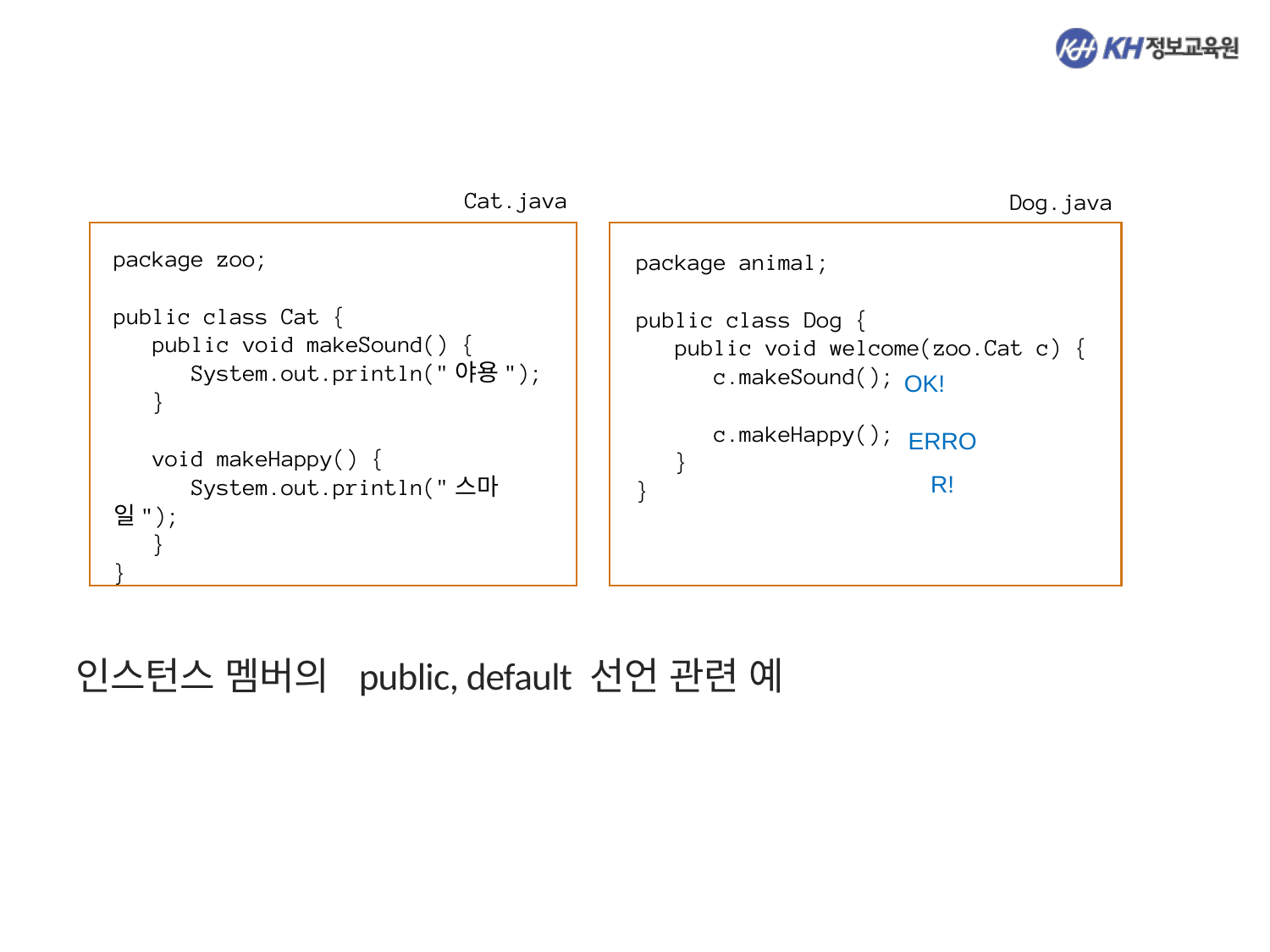

Cat.java
Dog.java

package zoo;

public class Cat {
   public void makeSound() {
      System.out.println("야용");
   }

   void makeHappy() {
      System.out.println("스마일");
   }
}
package animal;

public class Dog {
   public void welcome(zoo.Cat c) {
      c.makeSound();

      c.makeHappy();
   }
}
OK!
ERROR!
인스턴스 멤버의  public, default 선언 관련 예